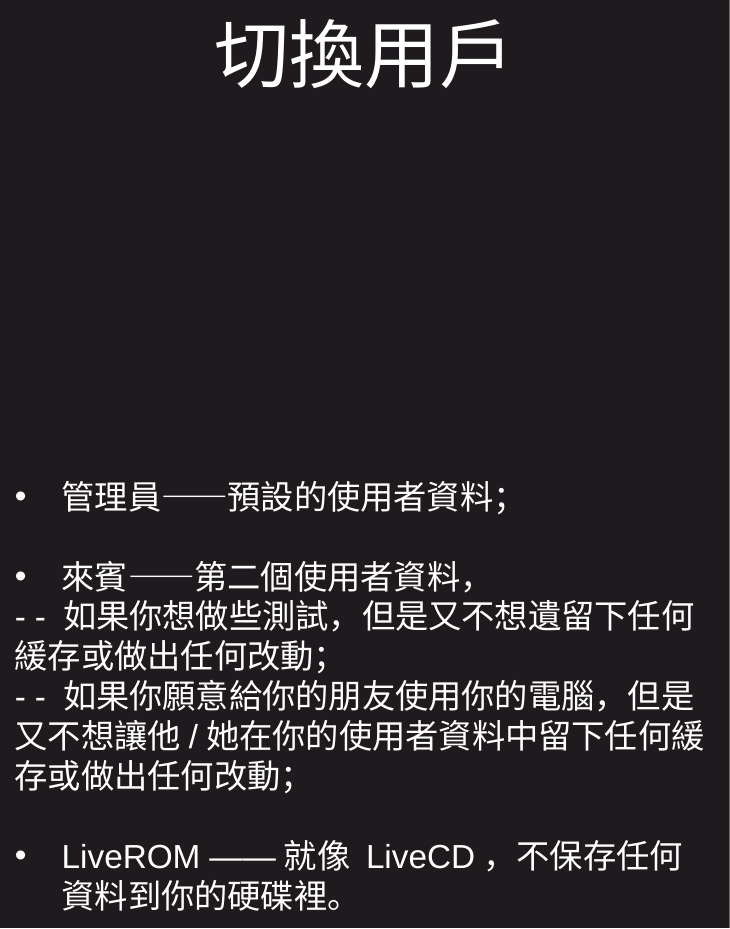

切換用戶
管理員——預設的使用者資料；

來賓——第二個使用者資料，
- - 如果你想做些測試，但是又不想遺留下任何緩存或做出任何改動；
- - 如果你願意給你的朋友使用你的電腦，但是又不想讓他/她在你的使用者資料中留下任何緩存或做出任何改動；

LiveROM ——就像 LiveCD，不保存任何資料到你的硬碟裡。